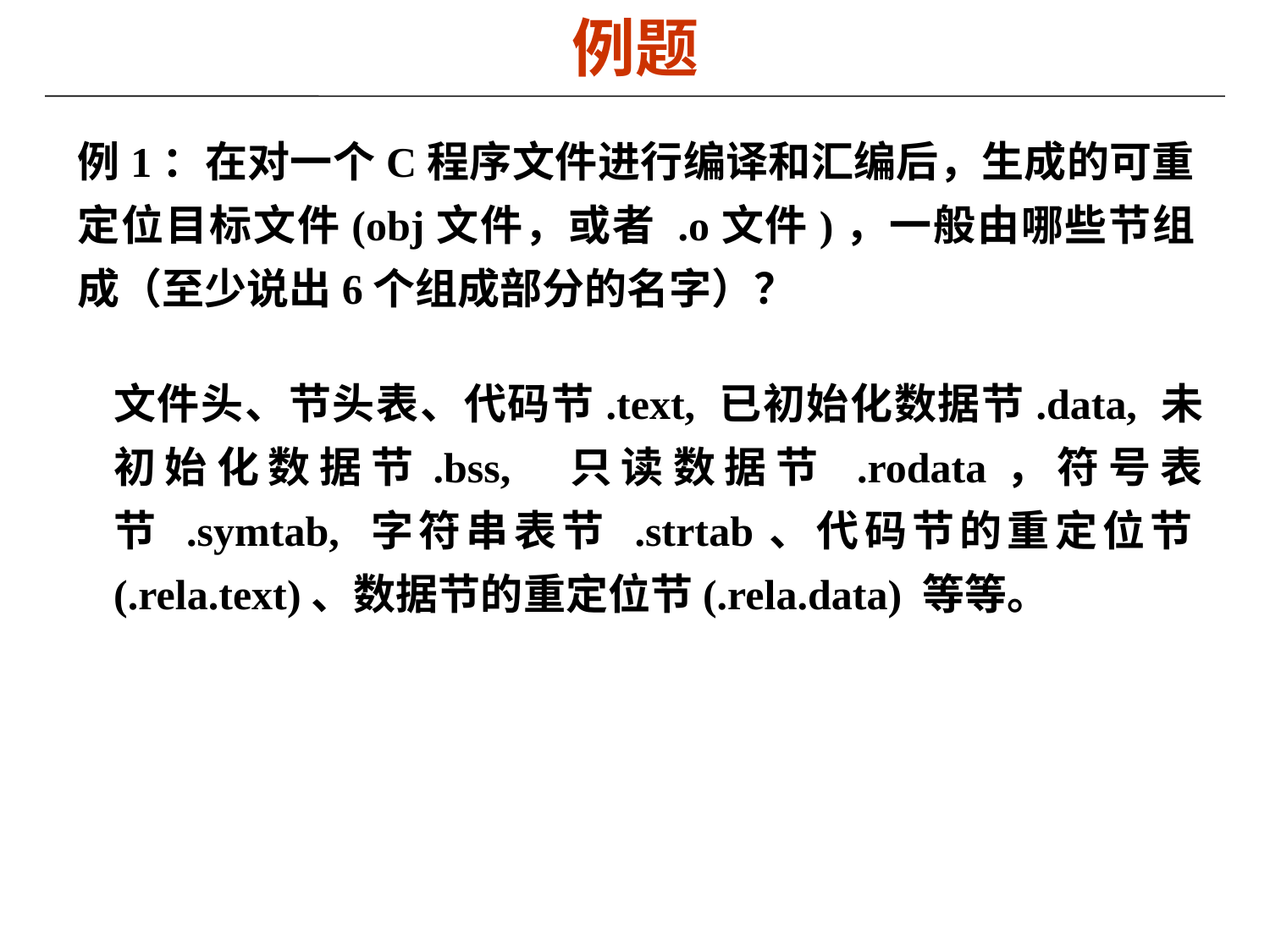

# 例题
例1：在对一个C程序文件进行编译和汇编后，生成的可重定位目标文件(obj文件，或者 .o文件)，一般由哪些节组成（至少说出6个组成部分的名字）？

文件头、节头表、代码节.text, 已初始化数据节.data, 未初始化数据节.bss,  只读数据节 .rodata，符号表节 .symtab, 字符串表节 .strtab、代码节的重定位节(.rela.text)、数据节的重定位节(.rela.data) 等等。